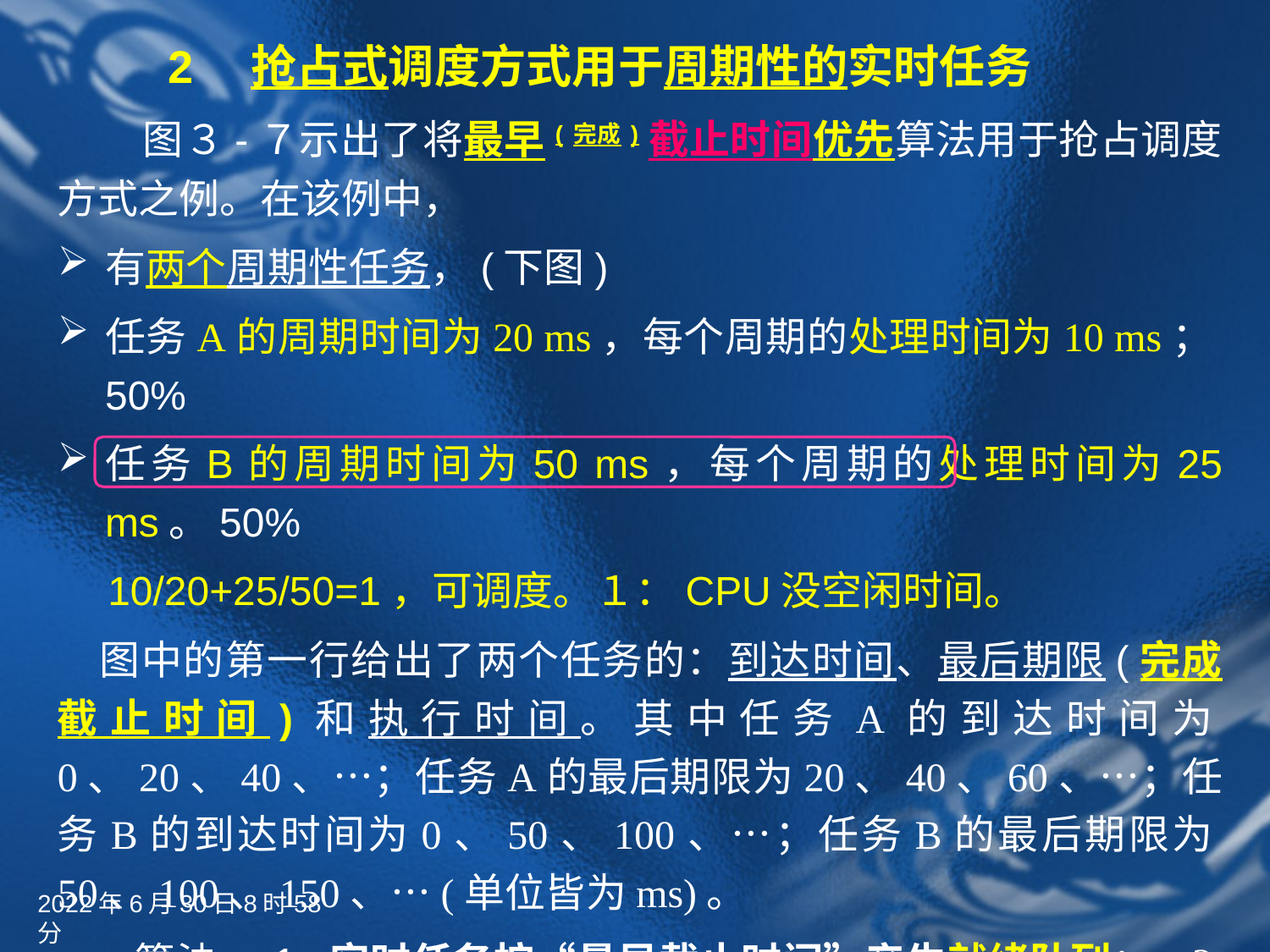

# 2　抢占式调度方式用于周期性的实时任务
　　图３-７示出了将最早(完成)截止时间优先算法用于抢占调度方式之例。在该例中，
有两个周期性任务，(下图)
任务A的周期时间为20 ms，每个周期的处理时间为10 ms；50%
任务B的周期时间为50 ms，每个周期的处理时间为25 ms。50%
　10/20+25/50=1，可调度。１：CPU没空闲时间。
　图中的第一行给出了两个任务的：到达时间、最后期限(完成截止时间)和执行时间。其中任务A的到达时间为0、20、40、…；任务A的最后期限为20、40、60、…；任务B的到达时间为0、50、100、…；任务B的最后期限为50、100、150、…(单位皆为ms)。
       算法:   1. 实时任务按“最早截止时间”产生就绪队列；   2. “最早截止时间”最越早，就越靠队列首；3. 调度按照FIFO方式。

2022年6月30日8时58分